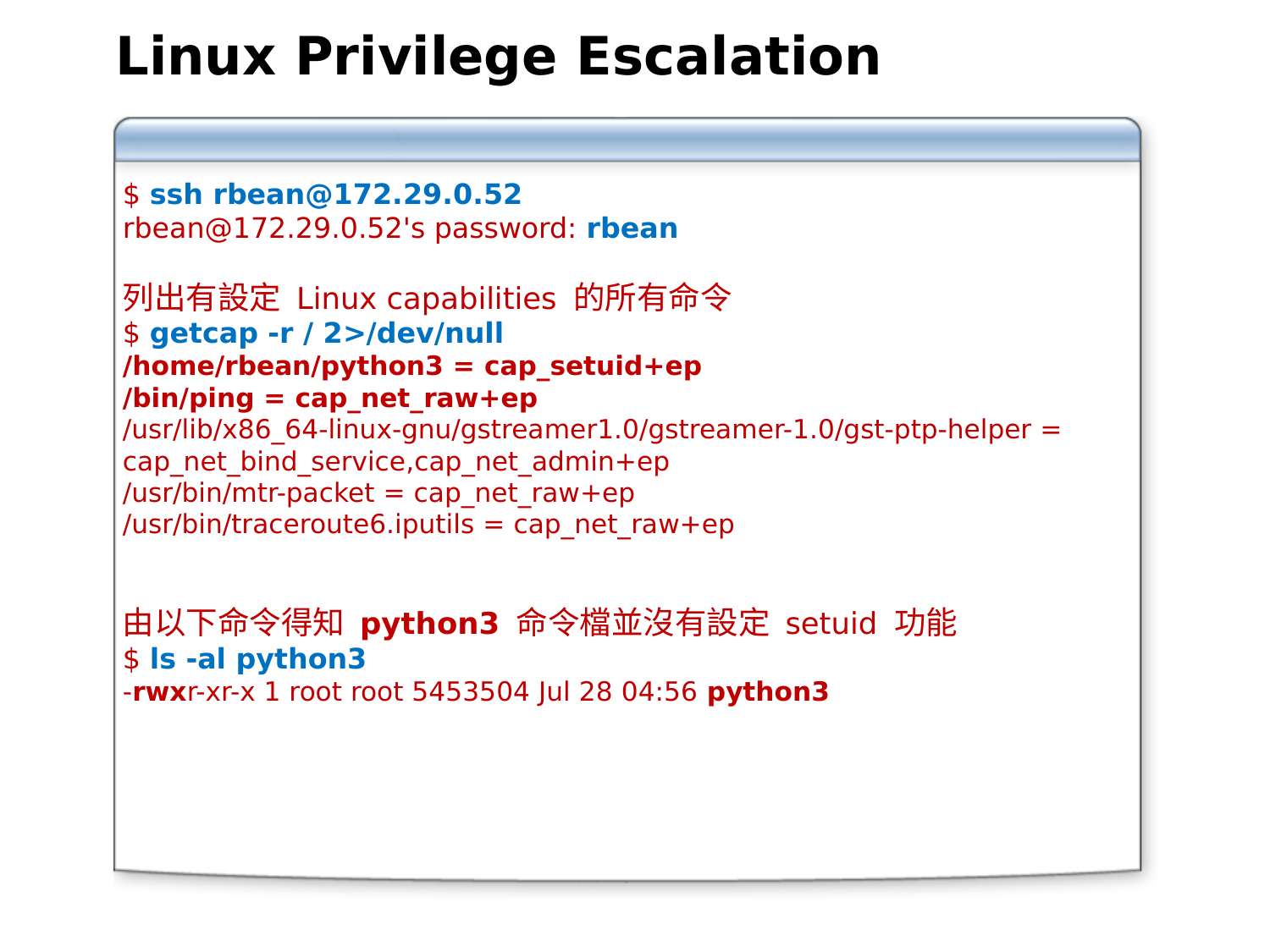

Linux Privilege Escalation
$ ssh rbean@172.29.0.52
rbean@172.29.0.52's password: rbean

列出有設定 Linux capabilities 的所有命令
$ getcap -r / 2>/dev/null
/home/rbean/python3 = cap_setuid+ep
/bin/ping = cap_net_raw+ep
/usr/lib/x86_64-linux-gnu/gstreamer1.0/gstreamer-1.0/gst-ptp-helper = cap_net_bind_service,cap_net_admin+ep
/usr/bin/mtr-packet = cap_net_raw+ep
/usr/bin/traceroute6.iputils = cap_net_raw+ep

由以下命令得知 python3 命令檔並沒有設定 setuid 功能
$ ls -al python3
-rwxr-xr-x 1 root root 5453504 Jul 28 04:56 python3